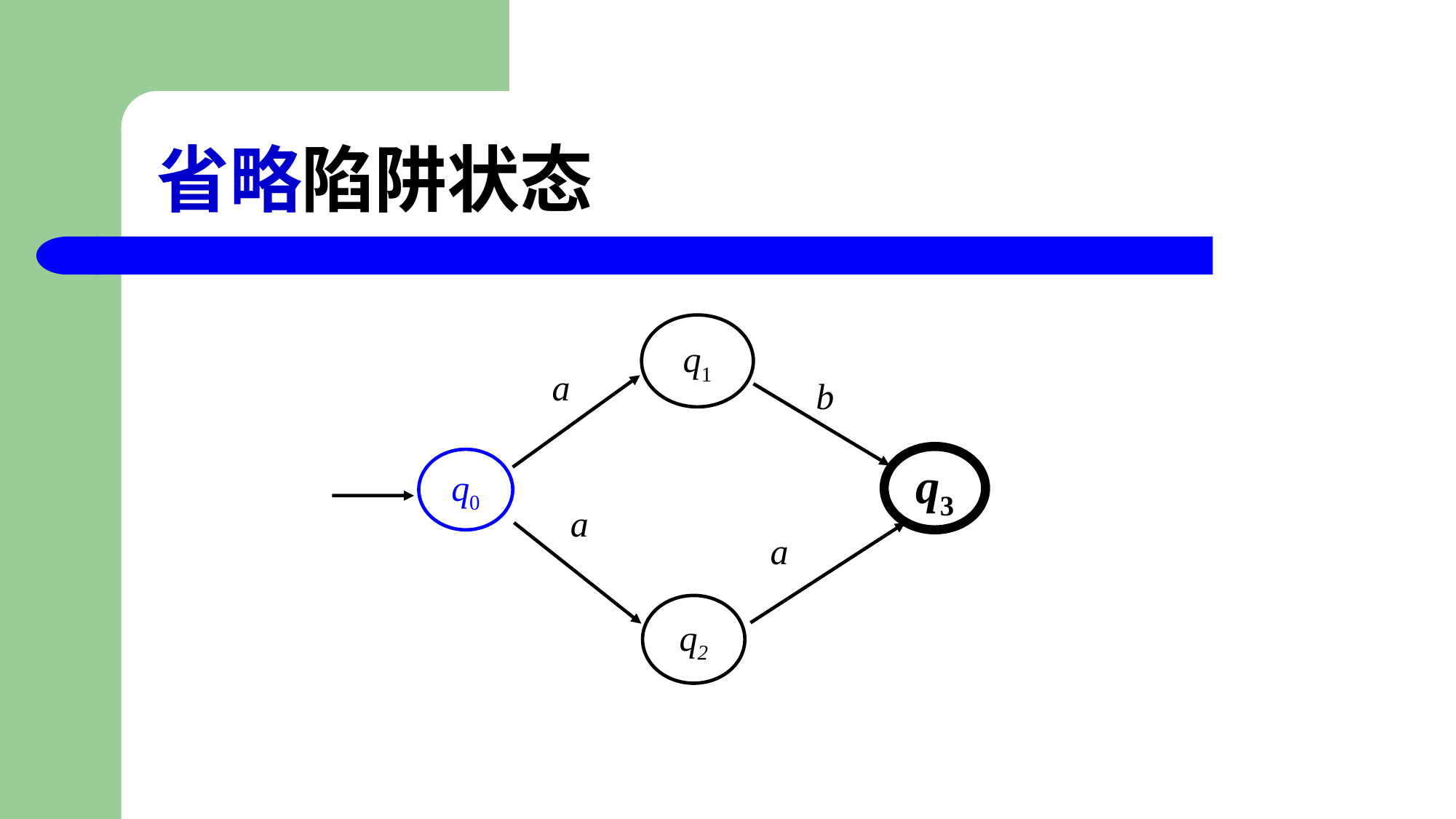

# 省略陷阱状态

q1
a
b

q3
q0
a

a

q2